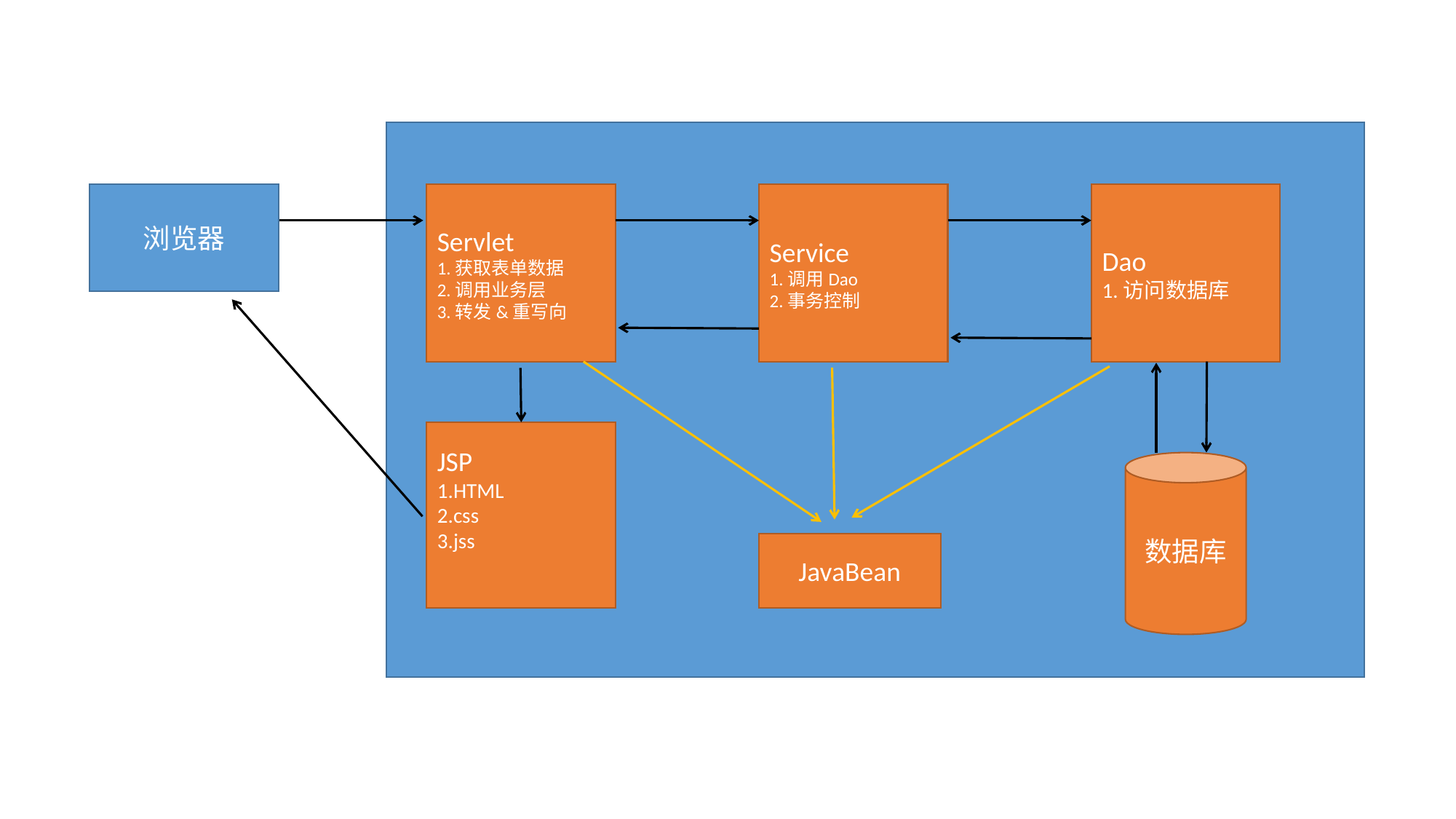

浏览器
Servlet
1.获取表单数据
2.调用业务层
3.转发&重写向
Service
1.调用Dao
2.事务控制
Dao
1.访问数据库
JSP
1.HTML
2.css
3.jss

数据库
JavaBean